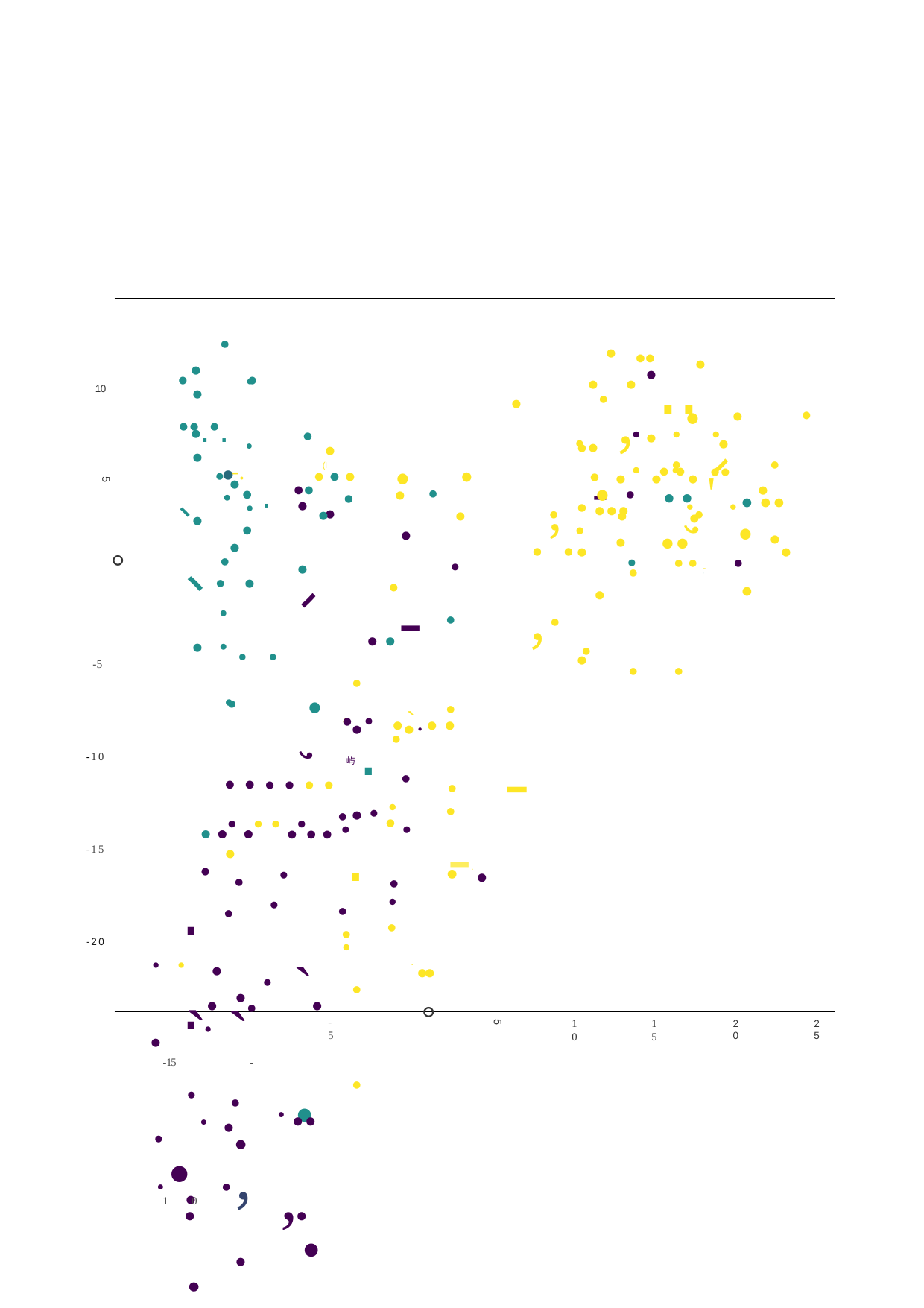

．．． •••

．
．
．．
．．
．.. -．.'.
．．．
••
．•．•．•、．．
．
•
•
．，．．．．．．．．．．．．
••.•.、• ·
10
．
．．
．．
．．、．
．．••
•••••	．
..••
．．．．
．
....
．．
．
....
••	••
．
-.
••
．．
(I
．．．
．
••
••
5
．
．
．．
，．	．
．．．．．
．．，．
．，
．．
、
．
．．．-·
。
r .
..-• .`... ．
．屿.．．.．-..．...．
．．．．．．
-5
．．．．
．，．
•．•．••
-10
••••••
．．．`．•．•．．
•••••••••• •
．
-15
.．．.·．·．．...．,. ．
••．．．• ．•．• • ．，
-20
-15 ` `-1•0
。

-5
10
15
20
25
5